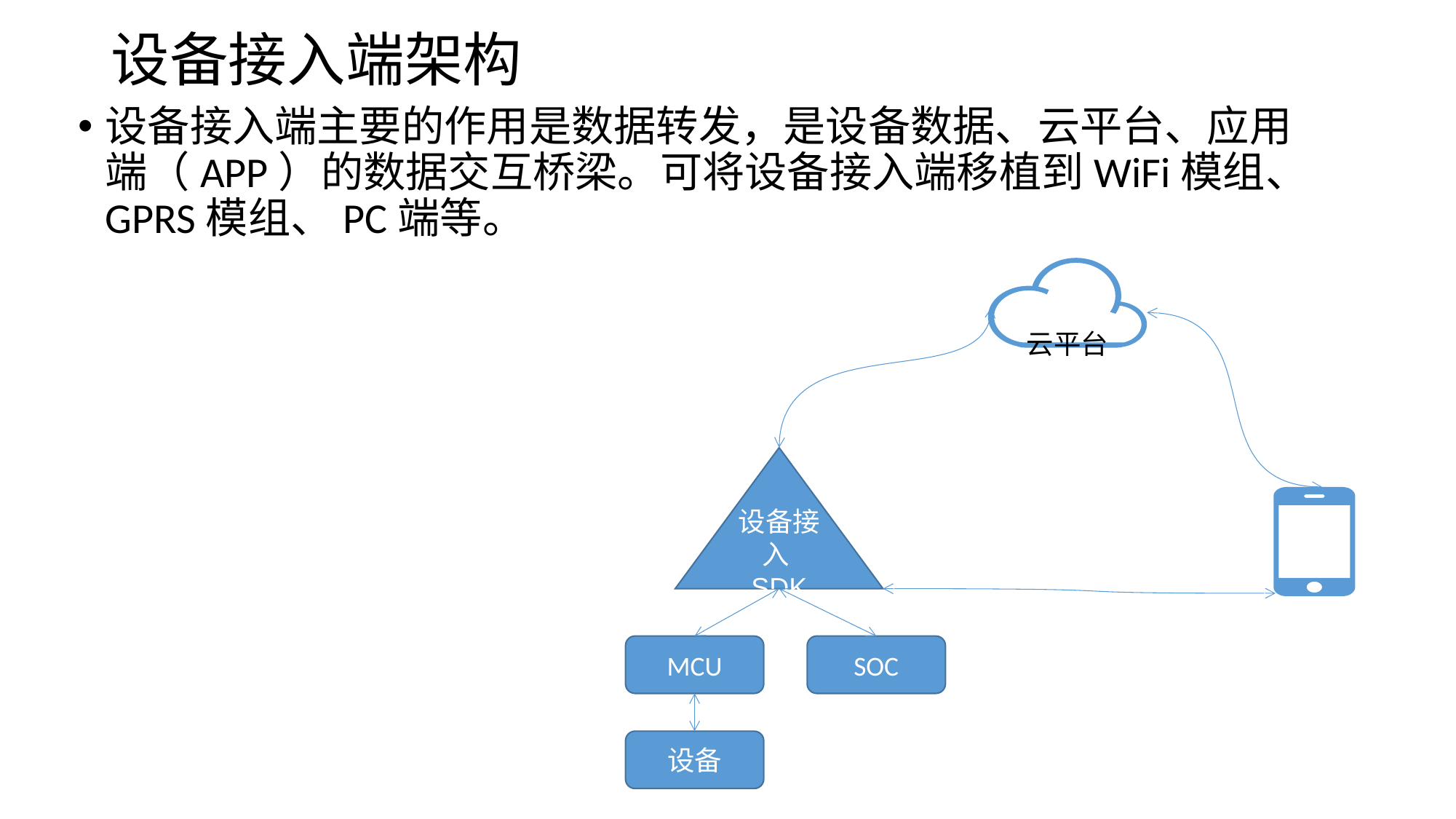

# 设备接入端架构
设备接入端主要的作用是数据转发，是设备数据、云平台、应用端（APP）的数据交互桥梁。可将设备接入端移植到WiFi模组、GPRS模组、PC端等。

云平台
设备接入SDK

MCU
SOC
设备